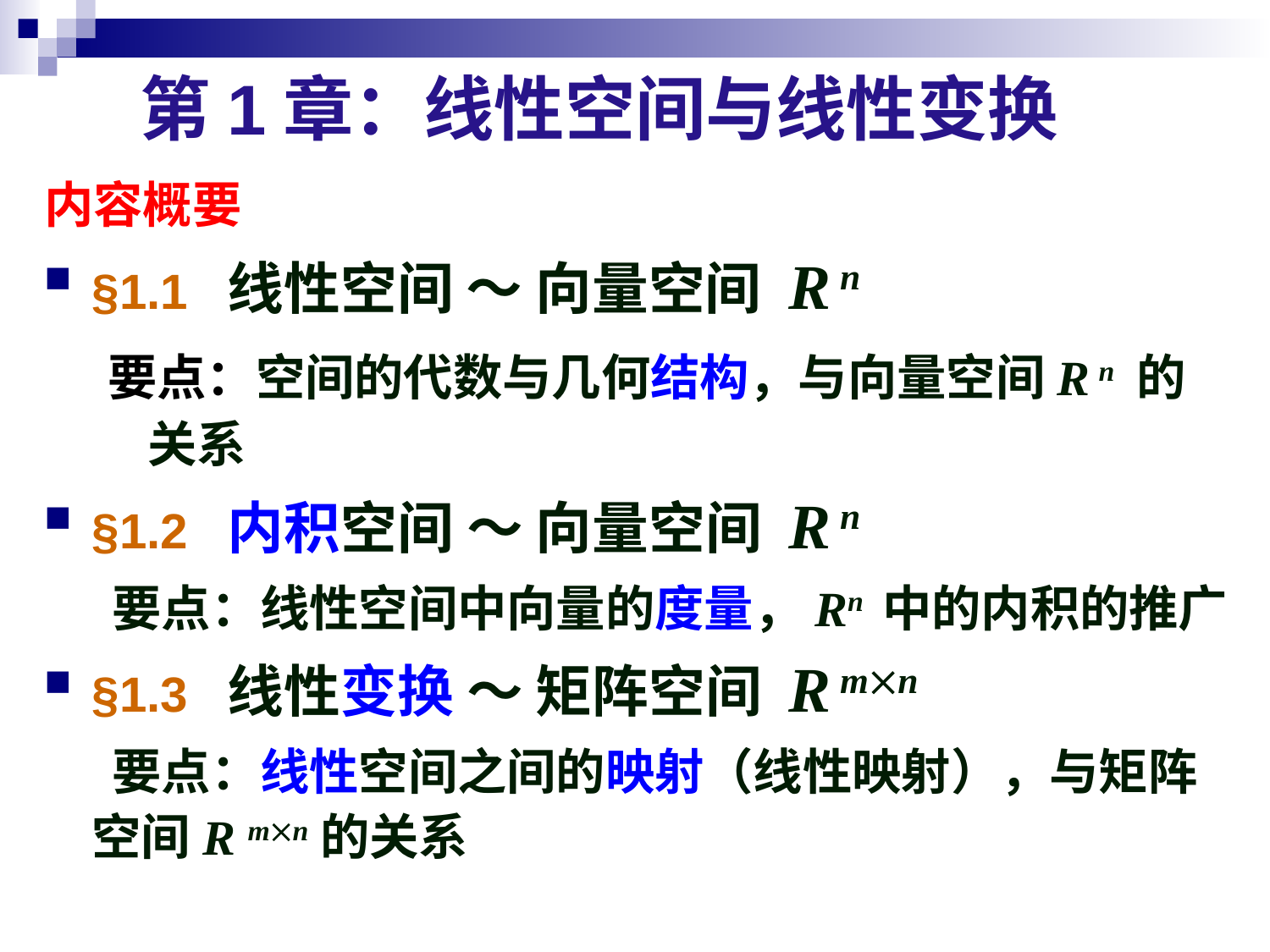

# 第1章：线性空间与线性变换
内容概要
§1.1  线性空间 ～ 向量空间 R n
要点：空间的代数与几何结构，与向量空间R n 的关系
§1.2  内积空间 ～ 向量空间 R n
     要点：线性空间中向量的度量，Rn 中的内积的推广
§1.3  线性变换 ～ 矩阵空间 R m×n
     要点：线性空间之间的映射（线性映射），与矩阵空间R m×n的关系